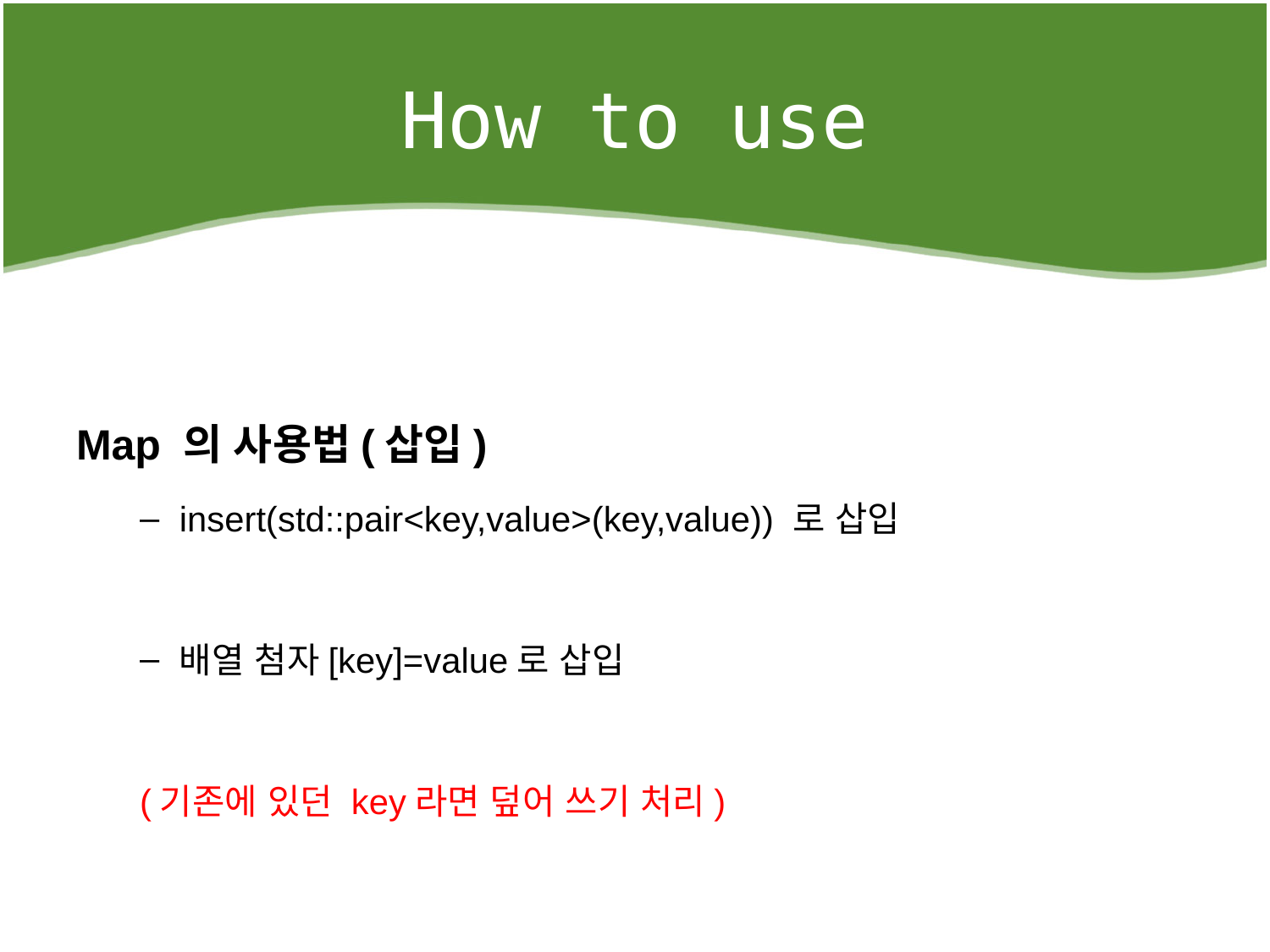

# How to use
Map 의 사용법(삽입)
insert(std::pair<key,value>(key,value)) 로 삽입

배열 첨자[key]=value로 삽입

(기존에 있던 key라면 덮어 쓰기 처리)